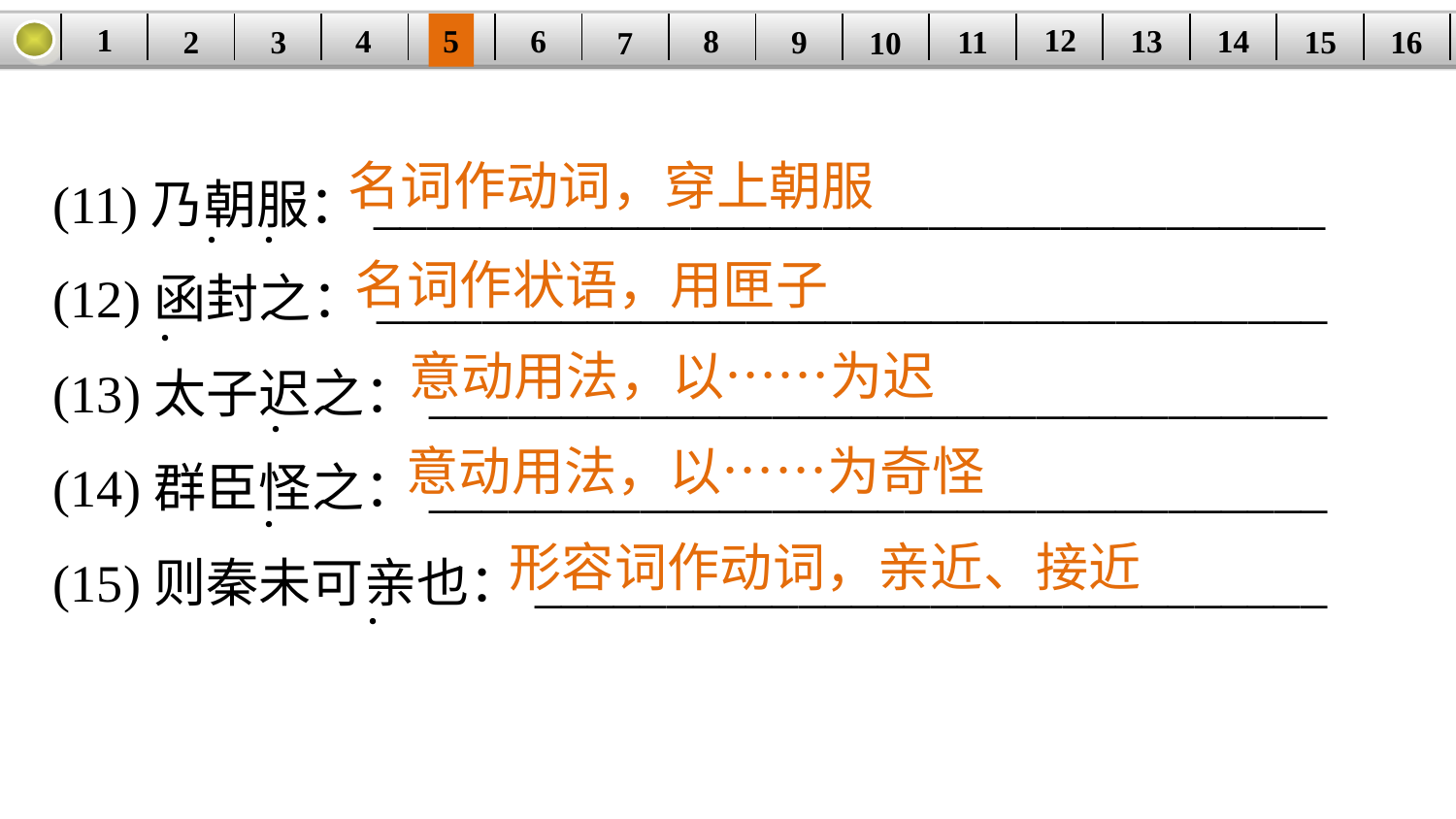

1
12
6
14
8
5
|  |  |  |  |  |  |  |  |  |  |  |  |  |  |  |  |
| --- | --- | --- | --- | --- | --- | --- | --- | --- | --- | --- | --- | --- | --- | --- | --- |
13
4
15
2
9
3
11
16
10
7

(11)乃朝服：____________________________________
(12)函封之：____________________________________
(13)太子迟之：__________________________________
(14)群臣怪之：__________________________________
(15)则秦未可亲也：______________________________
名词作动词，穿上朝服
·   ·
名词作状语，用匣子
·
意动用法，以……为迟
·
意动用法，以……为奇怪
·
形容词作动词，亲近、接近
·